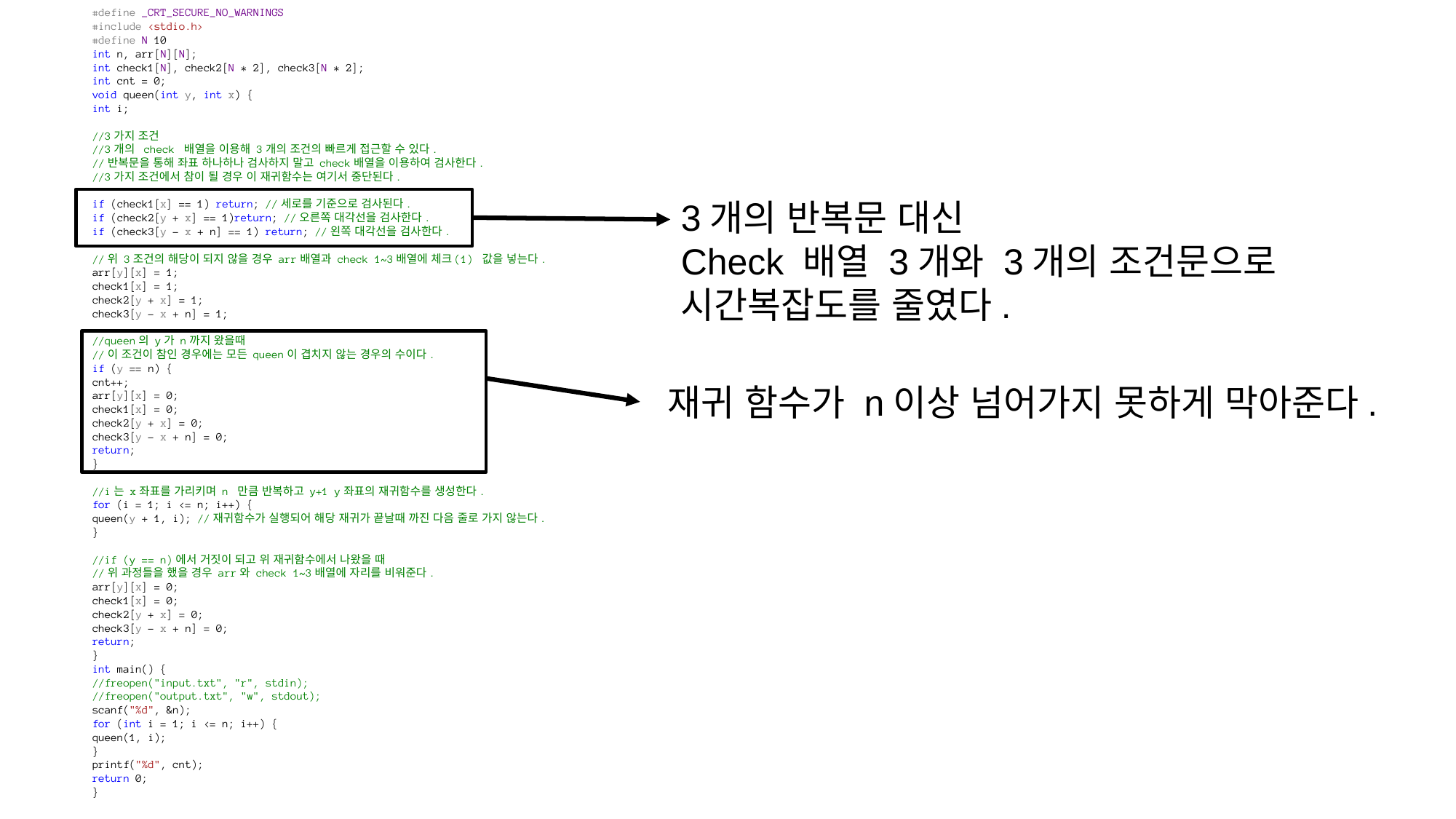

#define _CRT_SECURE_NO_WARNINGS
#include <stdio.h>
#define N 10
int n, arr[N][N];
int check1[N], check2[N * 2], check3[N * 2];
int cnt = 0;
void queen(int y, int x) {
int i;

//3가지 조건
//3개의  check 배열을 이용해 3개의 조건의 빠르게 접근할 수 있다.
//반복문을 통해 좌표 하나하나 검사하지 말고 check배열을 이용하여 검사한다.
//3가지 조건에서 참이 될 경우 이 재귀함수는 여기서 중단된다.

if (check1[x] == 1) return; //세로를 기준으로 검사된다.
if (check2[y + x] == 1)return; //오른쪽 대각선을 검사한다.
if (check3[y - x + n] == 1) return; //왼쪽 대각선을 검사한다.

//위 3조건의 해당이 되지 않을 경우 arr배열과 check 1~3배열에 체크(1) 값을 넣는다.
arr[y][x] = 1;
check1[x] = 1;
check2[y + x] = 1;
check3[y - x + n] = 1;

//queen의 y가 n까지 왔을때
//이 조건이 참인 경우에는 모든 queen이 겹치지 않는 경우의 수이다.
if (y == n) {
cnt++;
arr[y][x] = 0;
check1[x] = 0;
check2[y + x] = 0;
check3[y - x + n] = 0;
return;
}

//i는 x좌표를 가리키며 n 만큼 반복하고 y+1 y좌표의 재귀함수를 생성한다.
for (i = 1; i <= n; i++) {
queen(y + 1, i); //재귀함수가 실행되어 해당 재귀가 끝날때 까진 다음 줄로 가지 않는다.
}

//if (y == n)에서 거짓이 되고 위 재귀함수에서 나왔을 때
//위 과정들을 했을 경우 arr와 check 1~3배열에 자리를 비워준다.
arr[y][x] = 0;
check1[x] = 0;
check2[y + x] = 0;
check3[y - x + n] = 0;
return;
}
int main() {
//freopen("input.txt", "r", stdin);
//freopen("output.txt", "w", stdout);
scanf("%d", &n);
for (int i = 1; i <= n; i++) {
queen(1, i);
}
printf("%d", cnt);
return 0;
}

3개의 반복문 대신
Check 배열 3개와 3개의 조건문으로
시간복잡도를 줄였다.

재귀 함수가 n이상 넘어가지 못하게 막아준다.